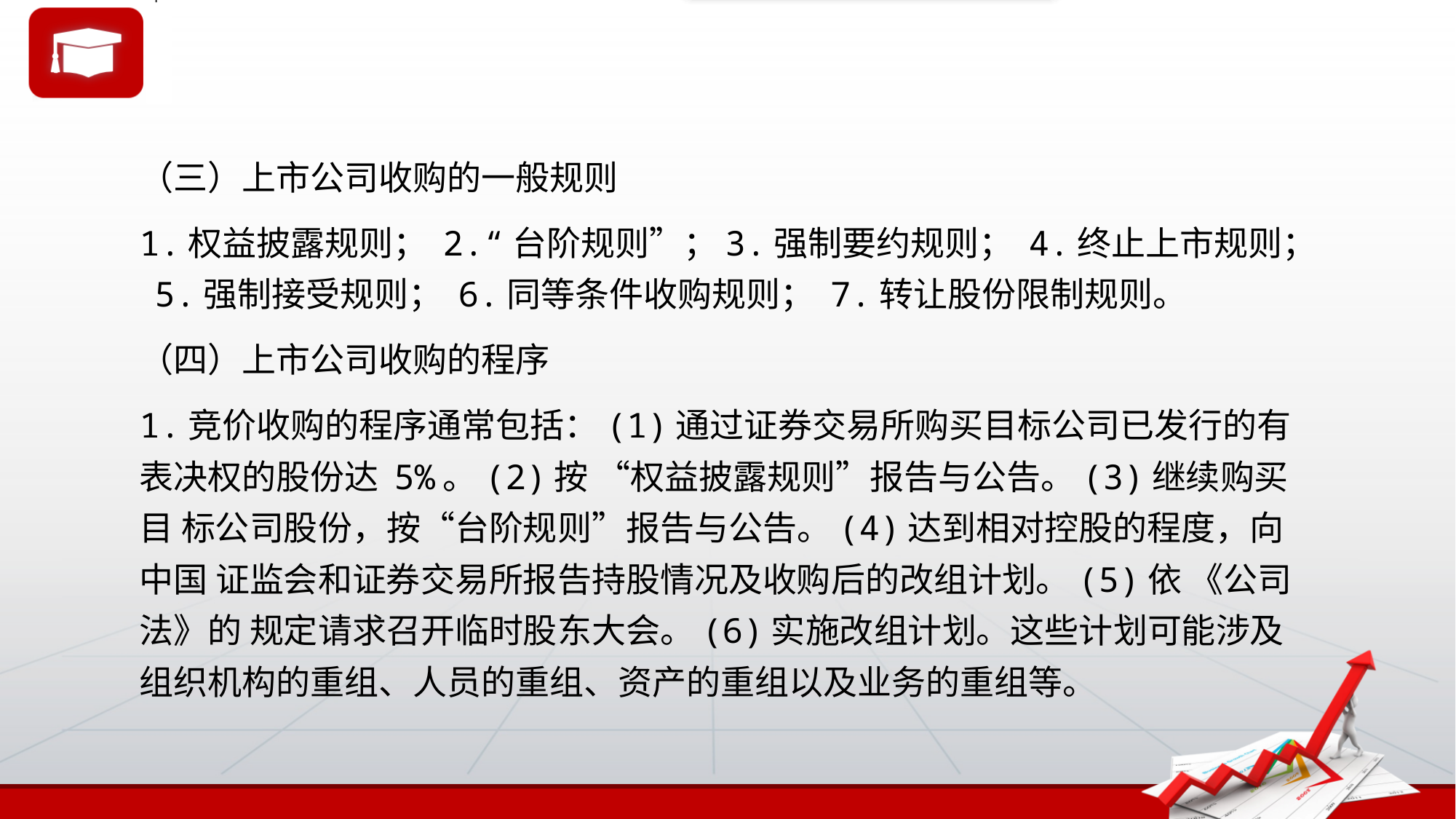

（三）上市公司收购的一般规则
1.权益披露规则； 2.“台阶规则”；3.强制要约规则； 4.终止上市规则； 5.强制接受规则； 6.同等条件收购规则； 7.转让股份限制规则。
（四）上市公司收购的程序
1.竞价收购的程序通常包括：(1)通过证券交易所购买目标公司已发行的有表决权的股份达 5%。(2)按 “权益披露规则”报告与公告。(3)继续购买目 标公司股份，按“台阶规则”报告与公告。(4)达到相对控股的程度，向中国 证监会和证券交易所报告持股情况及收购后的改组计划。(5)依 《公司法》的 规定请求召开临时股东大会。(6)实施改组计划。这些计划可能涉及组织机构的重组、人员的重组、资产的重组以及业务的重组等。